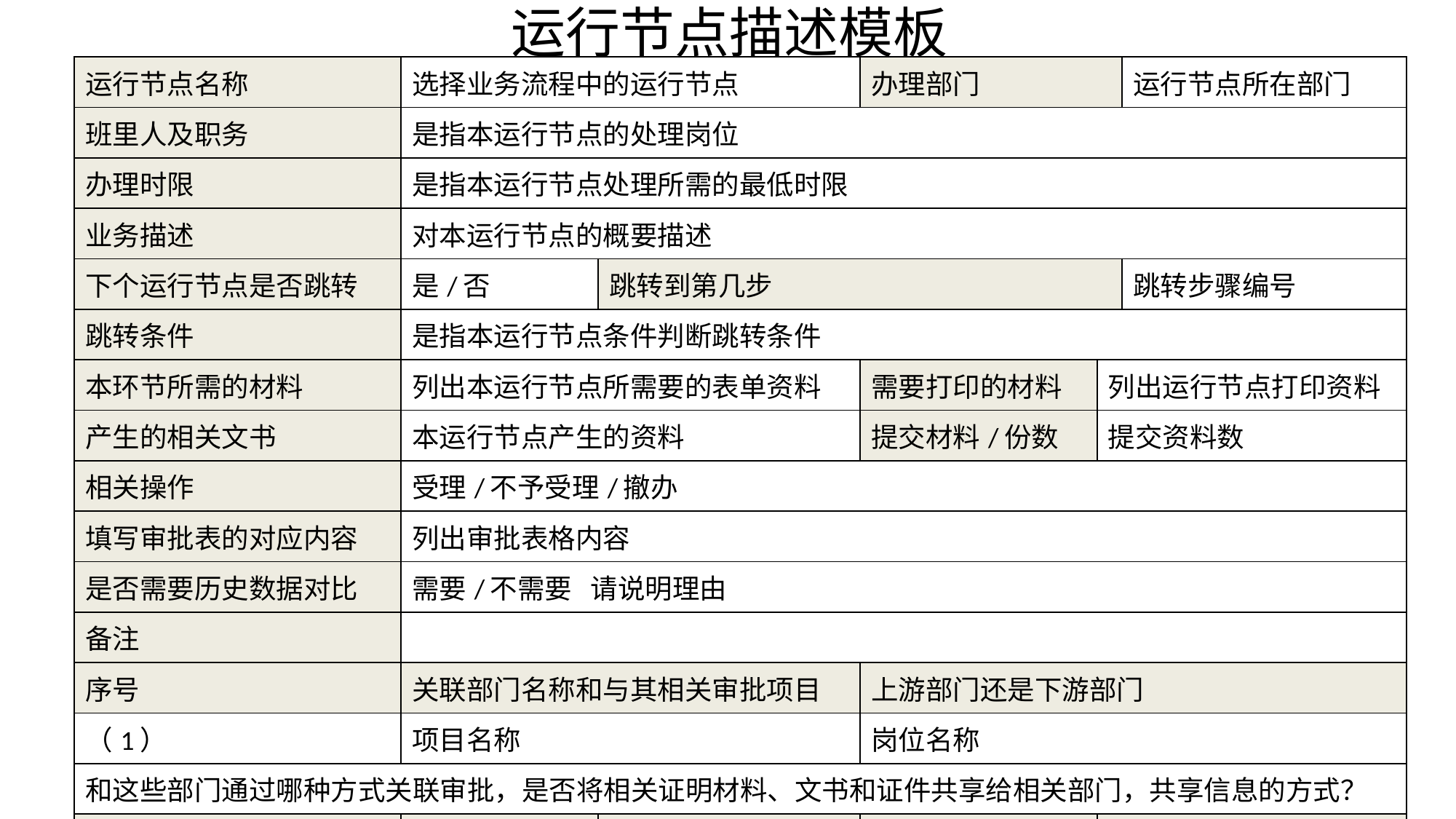

# 运行节点描述模板
| 运行节点名称 | 选择业务流程中的运行节点 |  | 办理部门 |  | 运行节点所在部门 |
| --- | --- | --- | --- | --- | --- |
| 班里人及职务 | 是指本运行节点的处理岗位 |  |  |  |  |
| 办理时限 | 是指本运行节点处理所需的最低时限 |  |  |  |  |
| 业务描述 | 对本运行节点的概要描述 |  |  |  |  |
| 下个运行节点是否跳转 | 是/否 | 跳转到第几步 |  |  | 跳转步骤编号 |
| 跳转条件 | 是指本运行节点条件判断跳转条件 |  |  |  |  |
| 本环节所需的材料 | 列出本运行节点所需要的表单资料 |  | 需要打印的材料 | 列出运行节点打印资料 |  |
| 产生的相关文书 | 本运行节点产生的资料 |  | 提交材料/份数 | 提交资料数 |  |
| 相关操作 | 受理/不予受理/撤办 |  |  |  |  |
| 填写审批表的对应内容 | 列出审批表格内容 |  |  |  |  |
| 是否需要历史数据对比 | 需要/不需要 请说明理由 |  |  |  |  |
| 备注 |  |  |  |  |  |
| 序号 | 关联部门名称和与其相关审批项目 |  | 上游部门还是下游部门 |  |  |
| （1） | 项目名称 |  | 岗位名称 |  |  |
| 和这些部门通过哪种方式关联审批，是否将相关证明材料、文书和证件共享给相关部门，共享信息的方式？ |  |  |  |  |  |
| 序号 | 关联部门 | 关联方式 | 共享材料 | 共享方式 |  |
| （1） | 部门名称 |  |  | 网络、书面 |  |